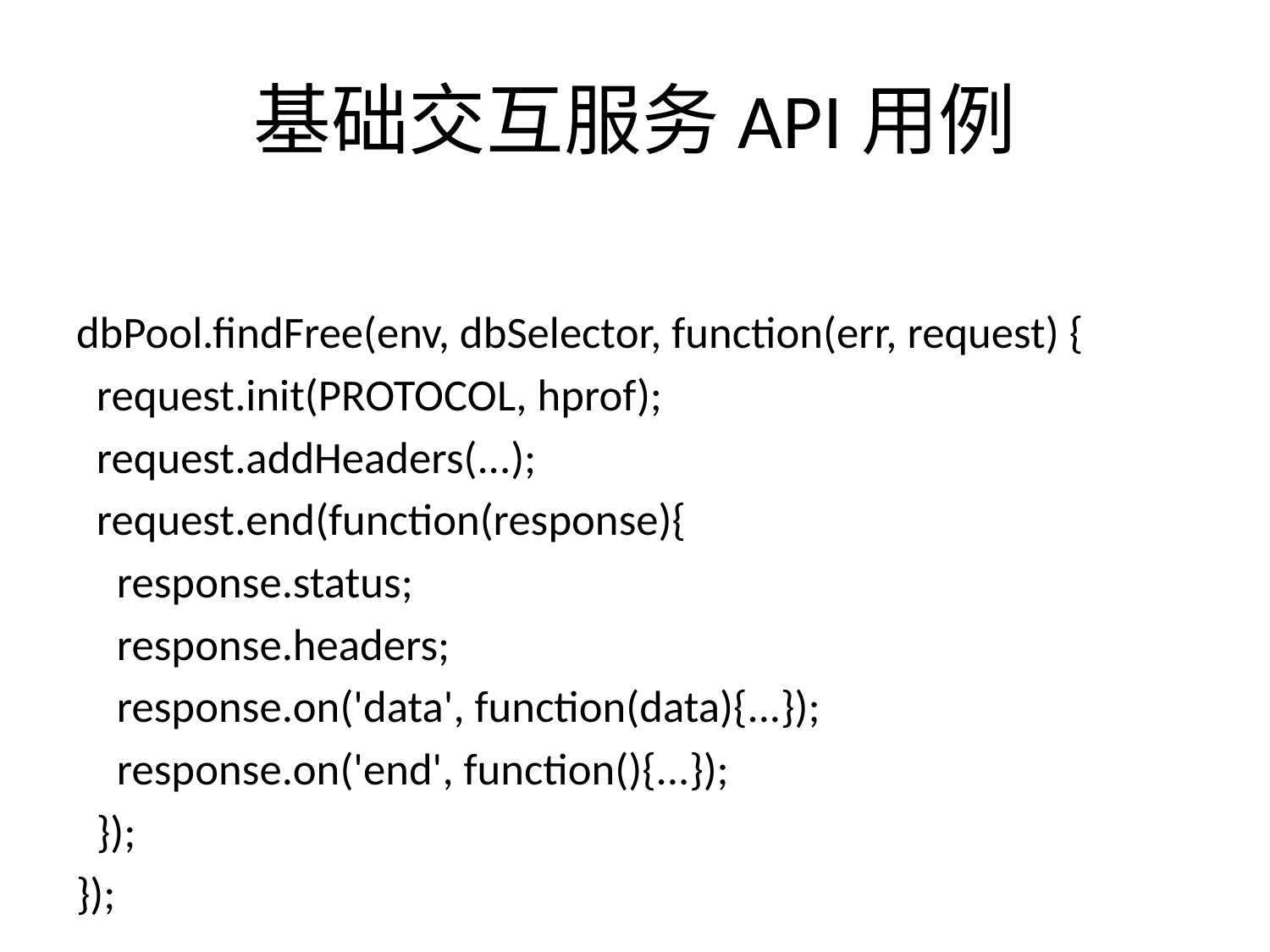

# 基础交互服务API用例
dbPool.findFree(env, dbSelector, function(err, request) {
  request.init(PROTOCOL, hprof);
  request.addHeaders(...);
  request.end(function(response){
    response.status;
    response.headers;
    response.on('data', function(data){...});
    response.on('end', function(){...});
  });
});